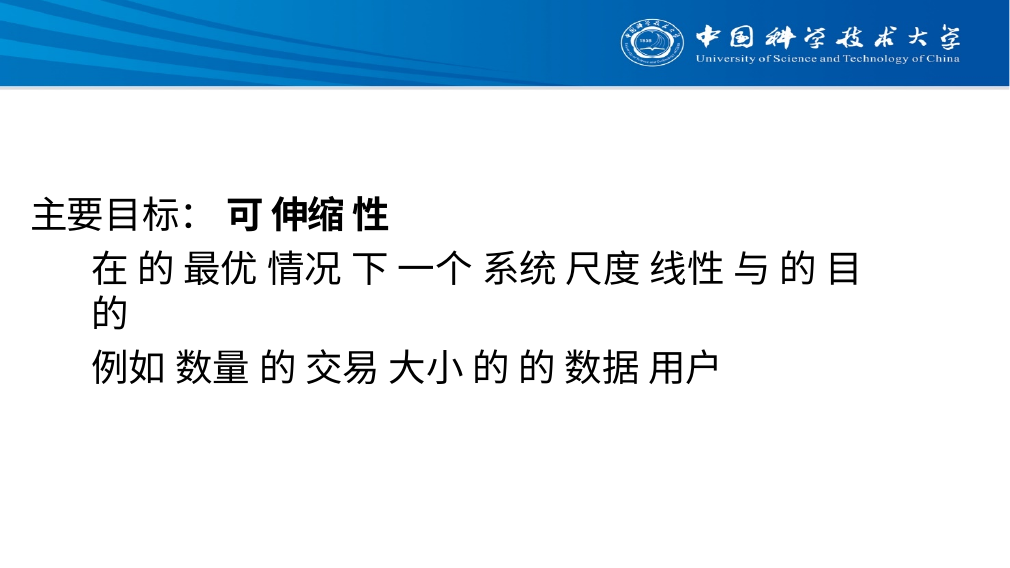

# GoAls
主要目标： 可 伸缩 性
在 的 最优 情况 下 一个 系统 尺度 线性 与 的 目的
例如 数量 的 交易 大小 的 的 数据 用户